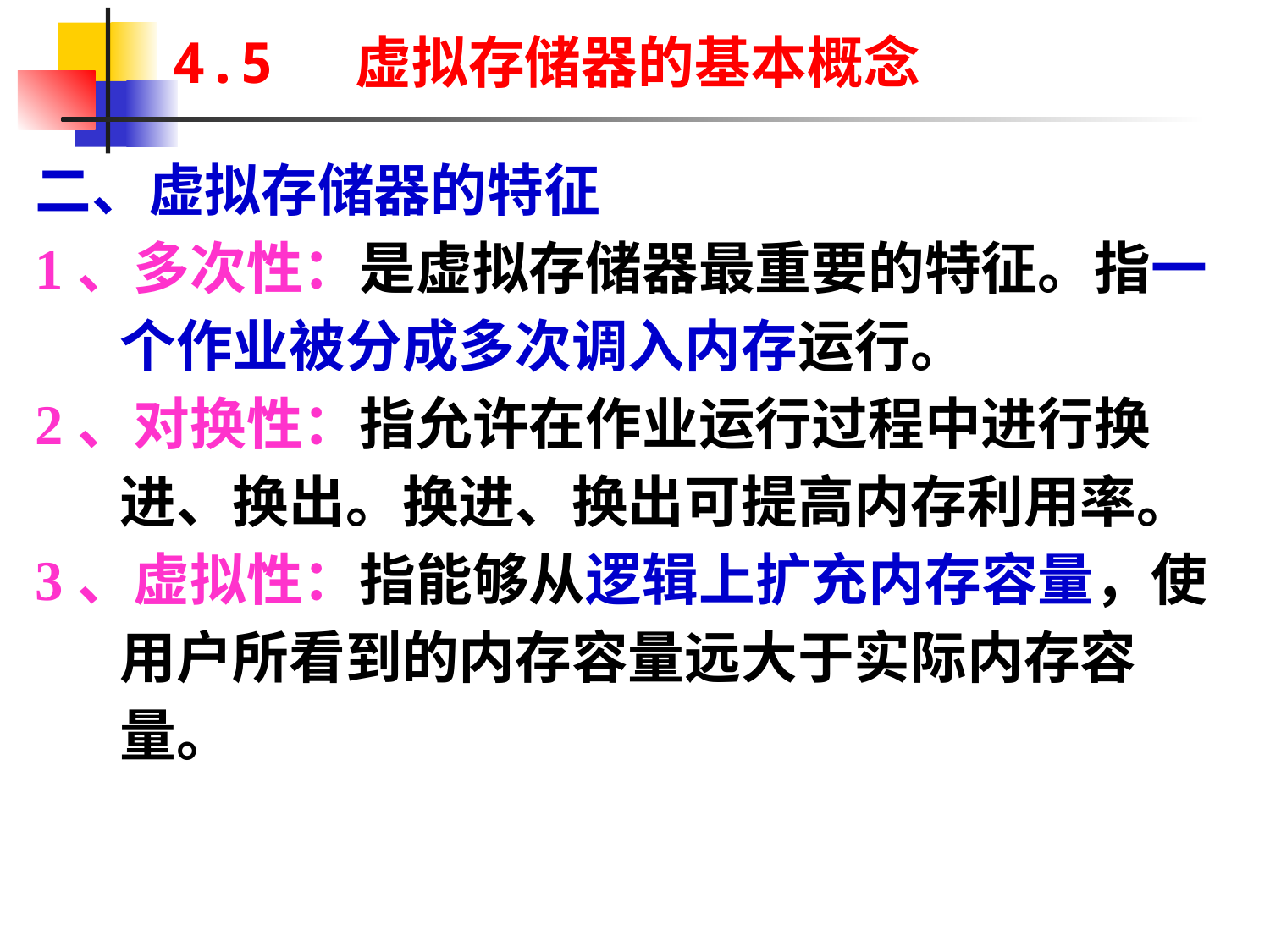

# 4.5  虚拟存储器的基本概念
二、虚拟存储器的特征
1、多次性：是虚拟存储器最重要的特征。指一个作业被分成多次调入内存运行。
2、对换性：指允许在作业运行过程中进行换进、换出。换进、换出可提高内存利用率。
3、虚拟性：指能够从逻辑上扩充内存容量，使用户所看到的内存容量远大于实际内存容量。